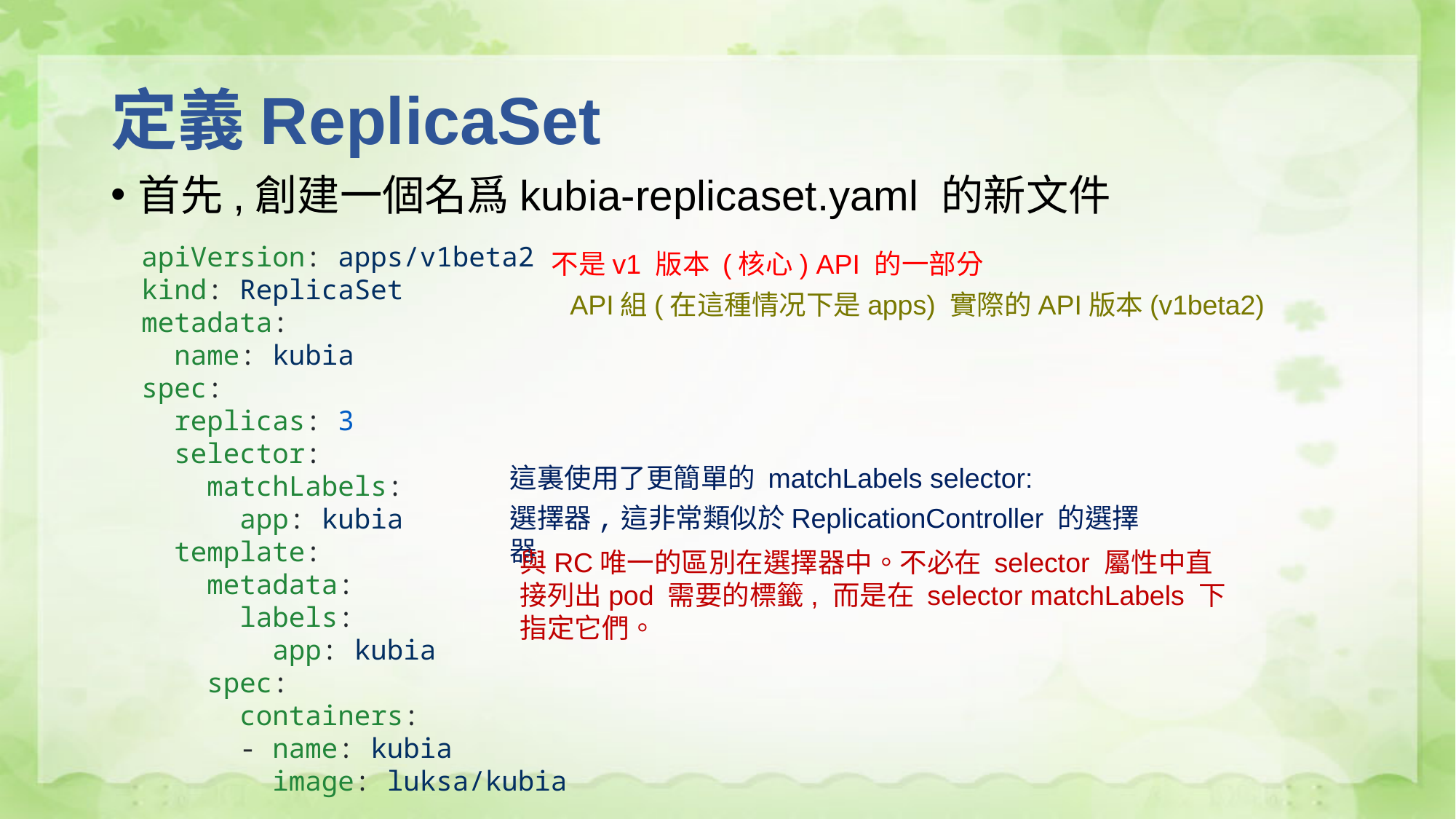

# 定義ReplicaSet
首先,創建一個名爲kubia-replicaset.yaml 的新文件
apiVersion: apps/v1beta2
kind: ReplicaSet
metadata:
  name: kubia
spec:
  replicas: 3
  selector:
    matchLabels:
      app: kubia
  template:
    metadata:
      labels:
        app: kubia
    spec:
      containers:
      - name: kubia
        image: luksa/kubia
不是v1 版本 (核心) API 的一部分
API組(在這種情况下是apps) 實際的API版本(v1beta2)
這裏使用了更簡單的 matchLabels selector:
選擇器,這非常類似於ReplicationController 的選擇器
與RC唯一的區別在選擇器中。不必在 selector 屬性中直接列出pod 需要的標籤, 而是在 selector matchLabels 下指定它們。